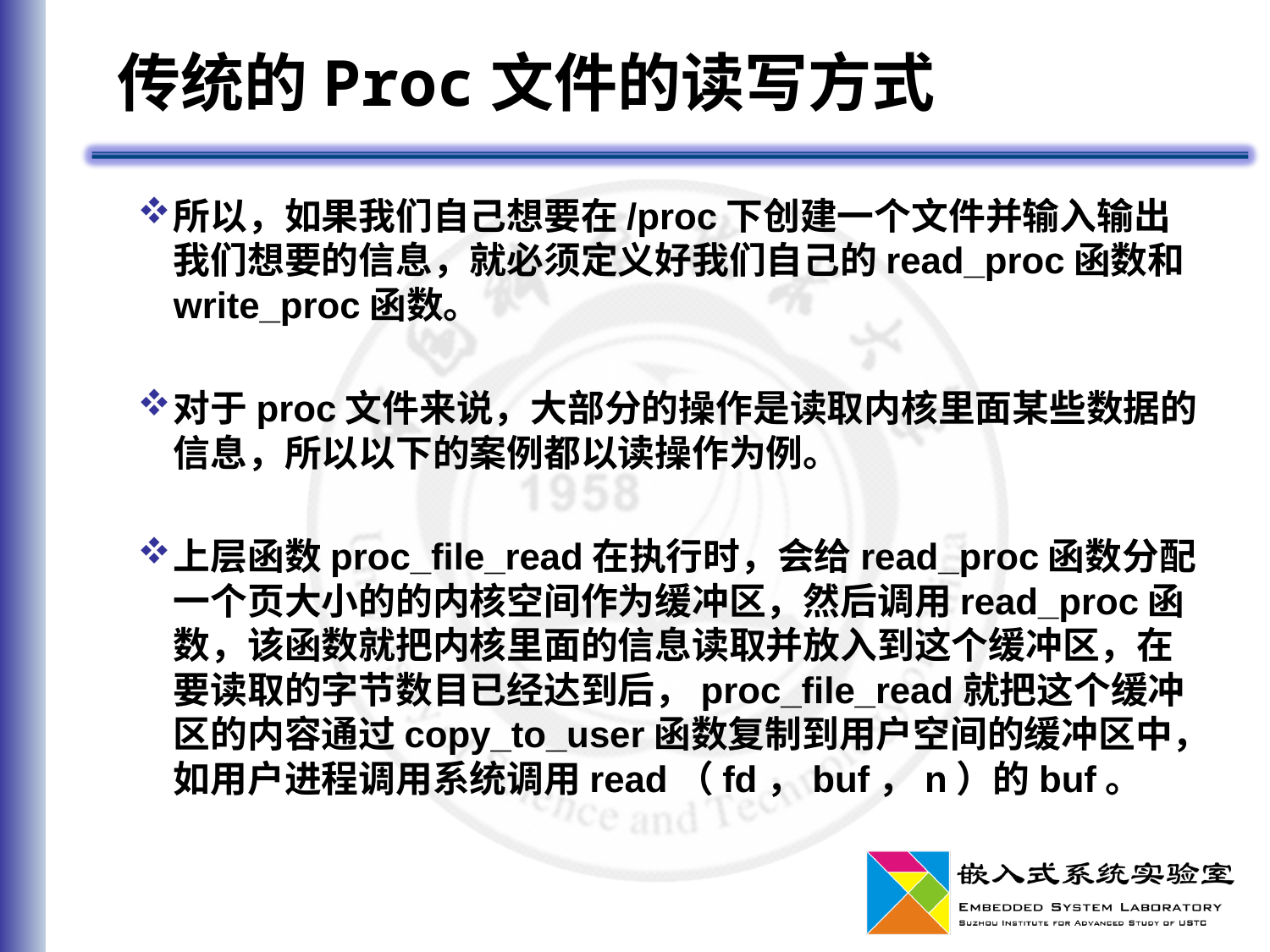

# 传统的Proc文件的读写方式
所以，如果我们自己想要在/proc下创建一个文件并输入输出我们想要的信息，就必须定义好我们自己的read_proc函数和write_proc函数。

对于proc文件来说，大部分的操作是读取内核里面某些数据的信息，所以以下的案例都以读操作为例。

上层函数proc_file_read在执行时，会给read_proc函数分配一个页大小的的内核空间作为缓冲区，然后调用read_proc函数，该函数就把内核里面的信息读取并放入到这个缓冲区，在要读取的字节数目已经达到后，proc_file_read就把这个缓冲区的内容通过copy_to_user函数复制到用户空间的缓冲区中，如用户进程调用系统调用read（fd，buf，n）的buf。